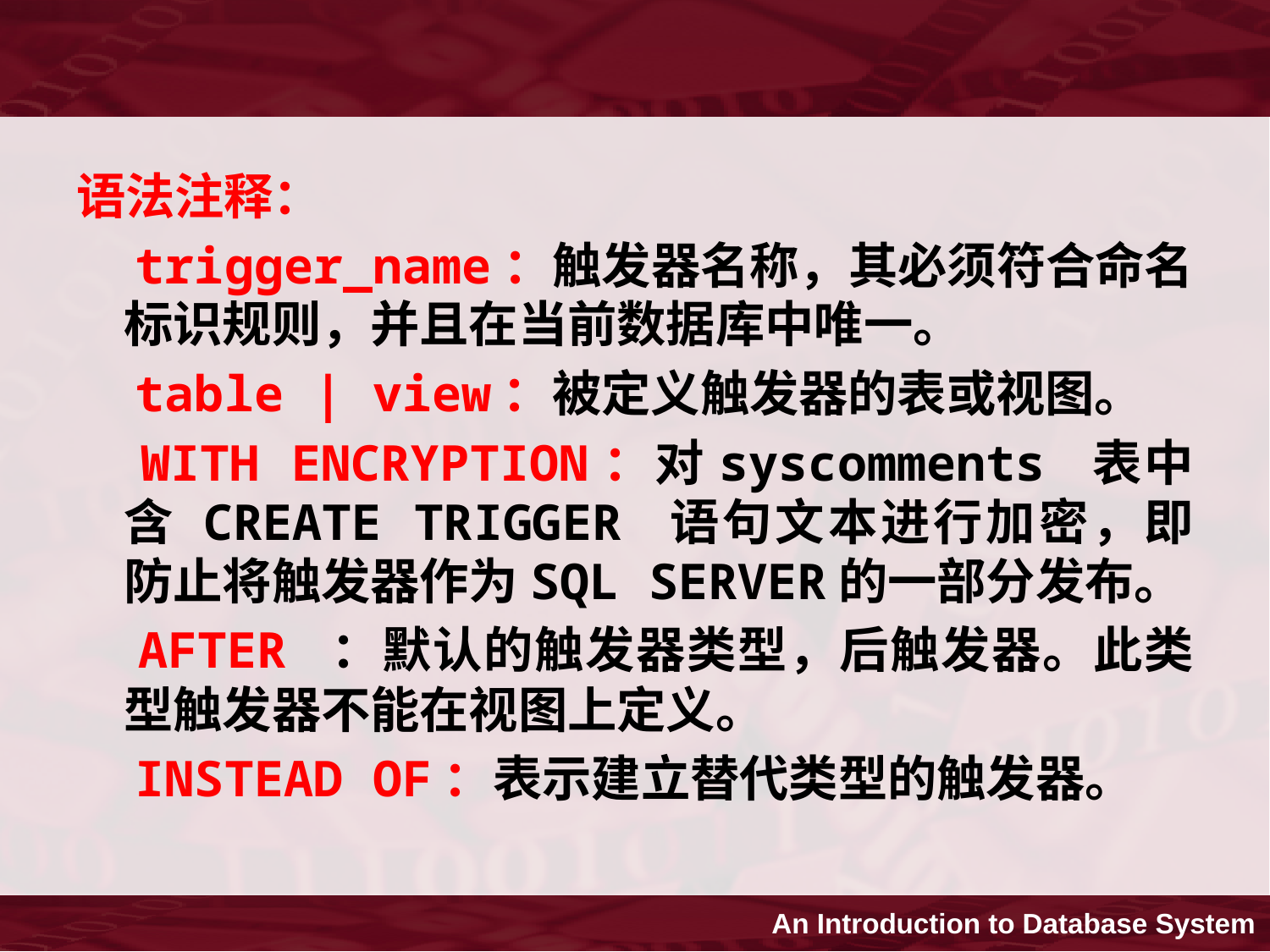

语法注释：
  trigger_name：触发器名称，其必须符合命名标识规则，并且在当前数据库中唯一。
  table | view：被定义触发器的表或视图。
  WITH ENCRYPTION：对syscomments 表中含 CREATE TRIGGER 语句文本进行加密，即防止将触发器作为SQL SERVER的一部分发布。
  AFTER ：默认的触发器类型，后触发器。此类型触发器不能在视图上定义。
  INSTEAD OF：表示建立替代类型的触发器。